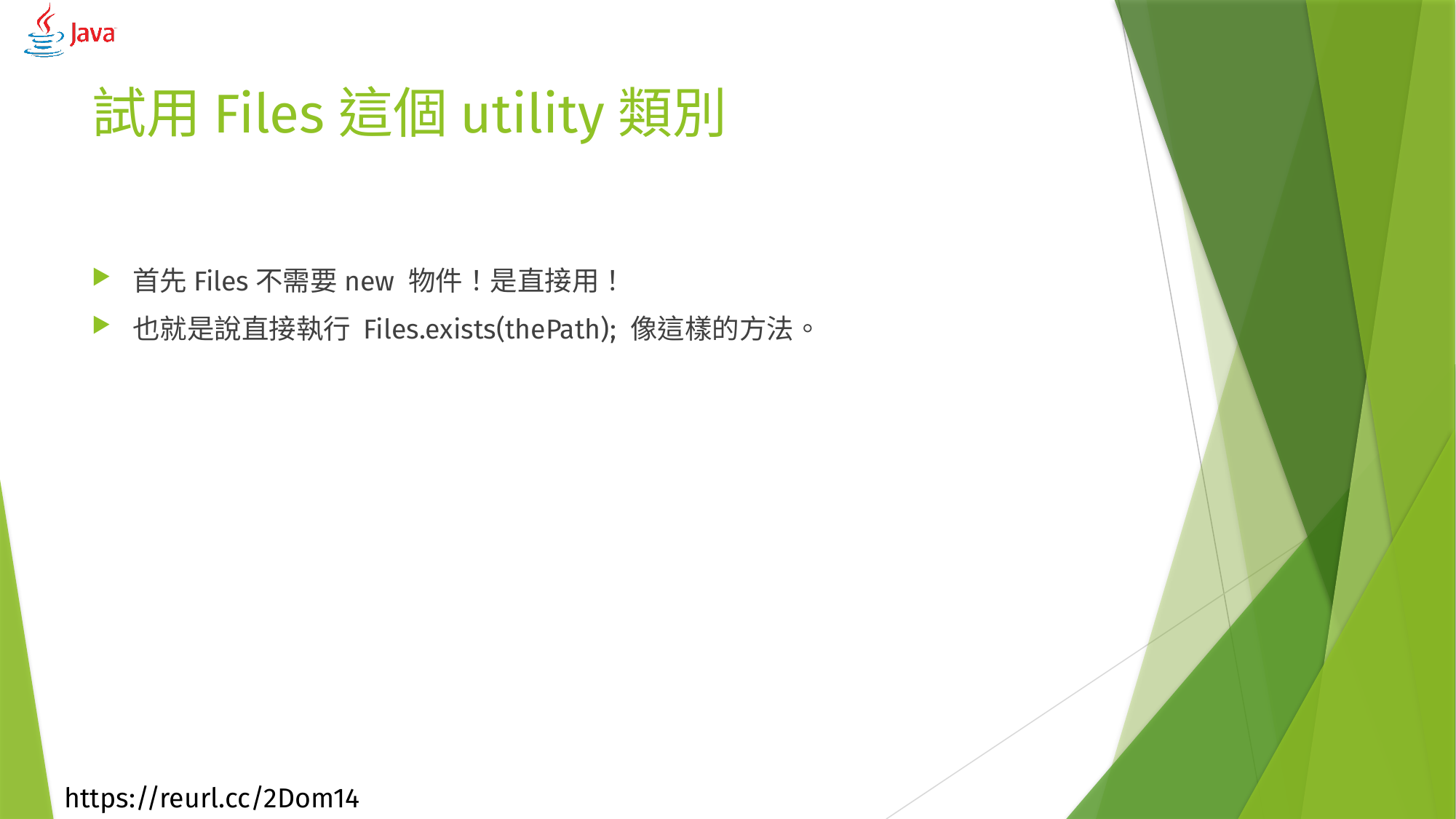

# 試用Files這個utility類別
首先Files不需要new 物件！是直接用！
也就是說直接執行 Files.exists(thePath); 像這樣的方法。